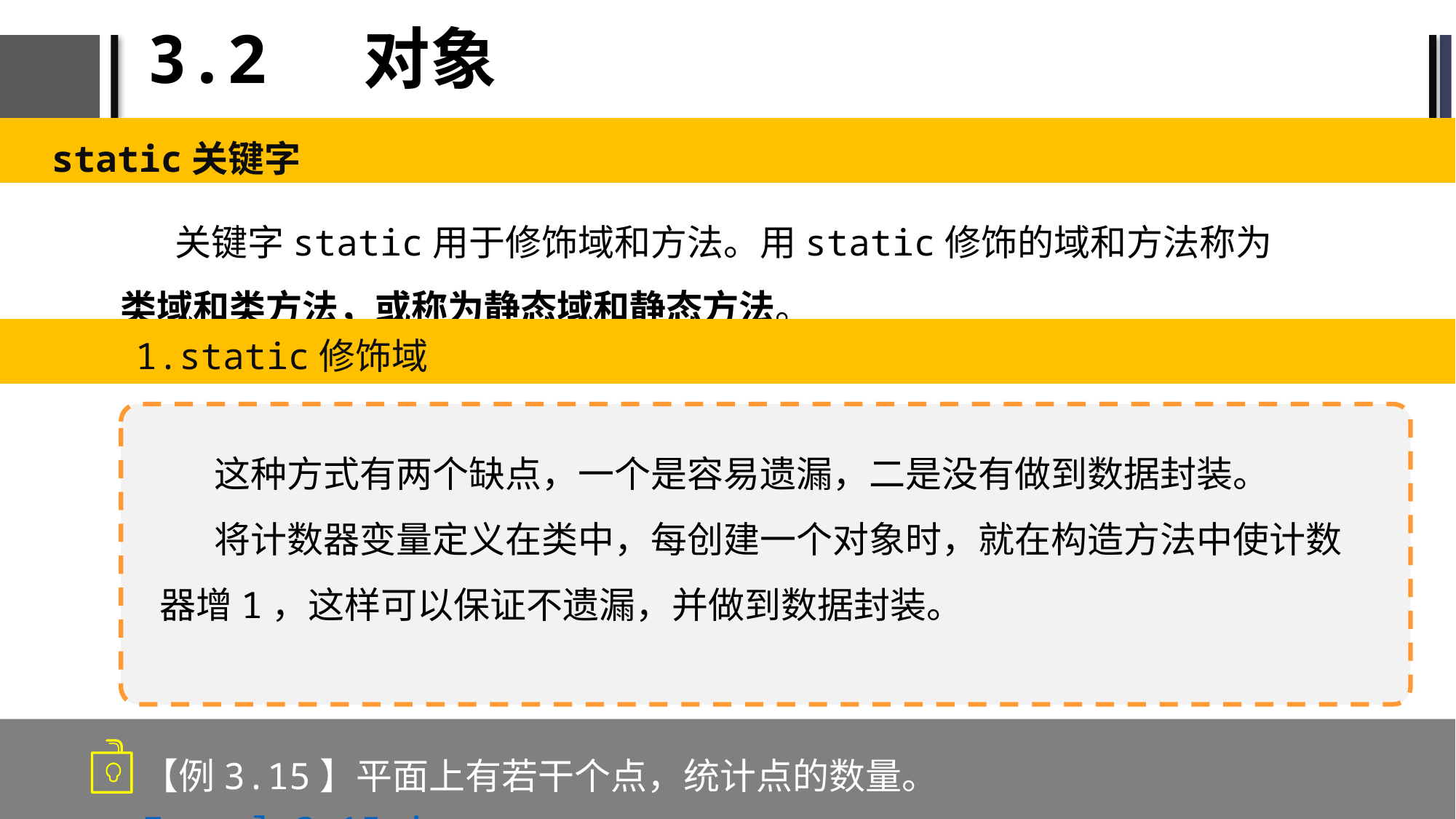

# 3.2  对象

static关键字
关键字static用于修饰域和方法。用static修饰的域和方法称为类域和类方法，或称为静态域和静态方法。
1.static修饰域

这种方式有两个缺点，一个是容易遗漏，二是没有做到数据封装。
将计数器变量定义在类中，每创建一个对象时，就在构造方法中使计数器增1，这样可以保证不遗漏，并做到数据封装。

【例3.15】平面上有若干个点，统计点的数量。Example3_15.java